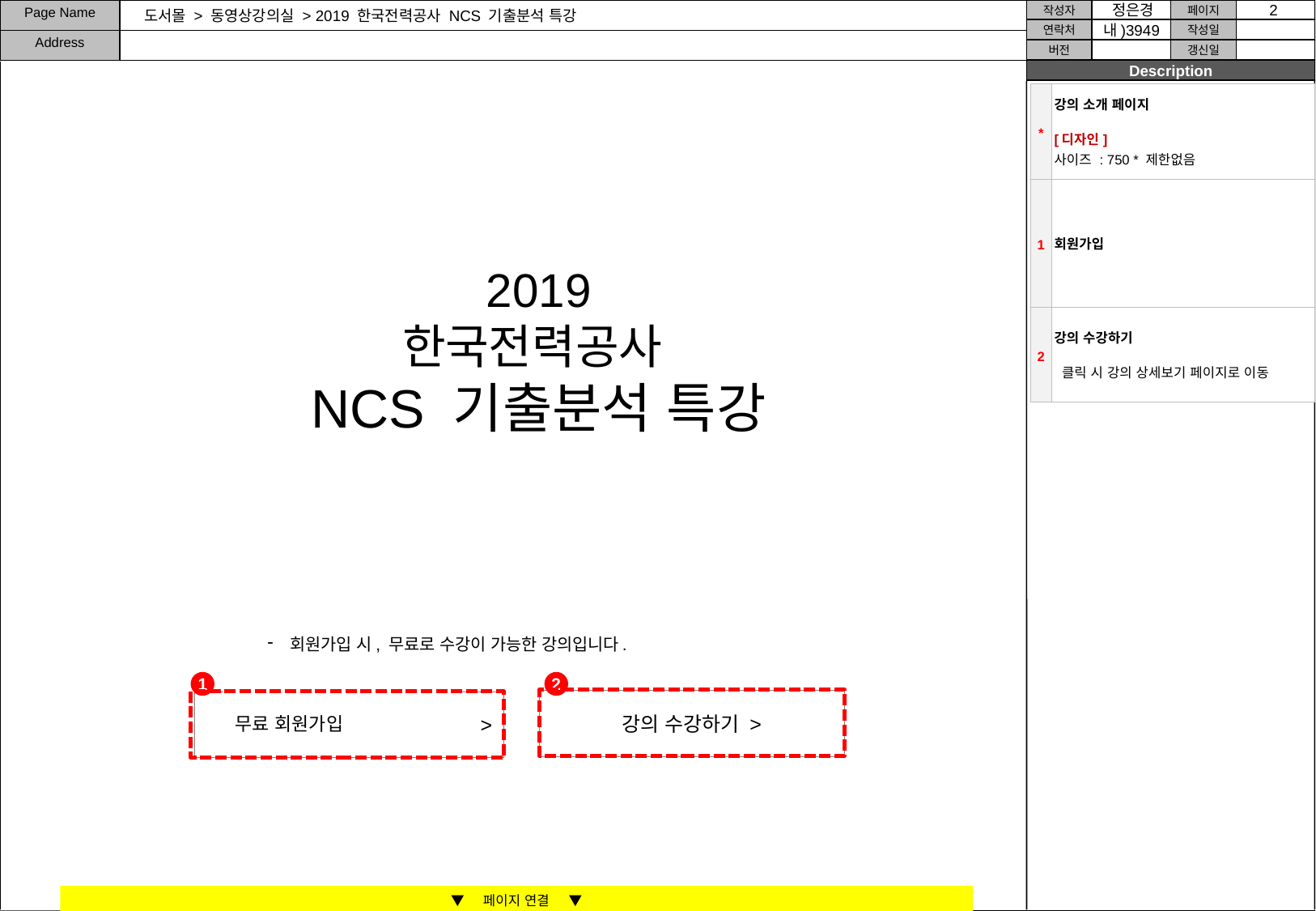

도서몰 > 동영상강의실 > 2019 한국전력공사 NCS 기출분석 특강
| \* | 강의 소개 페이지 [디자인] 사이즈 : 750 \* 제한없음 |
| --- | --- |
| 1 | 회원가입 |
| 2 | 강의 수강하기 클릭 시 강의 상세보기 페이지로 이동 |
2019
한국전력공사
NCS 기출분석 특강
회원가입 시, 무료로 수강이 가능한 강의입니다.
1
2

강의 수강하기 >
무료 회원가입

>
▼    페이지 연결     ▼